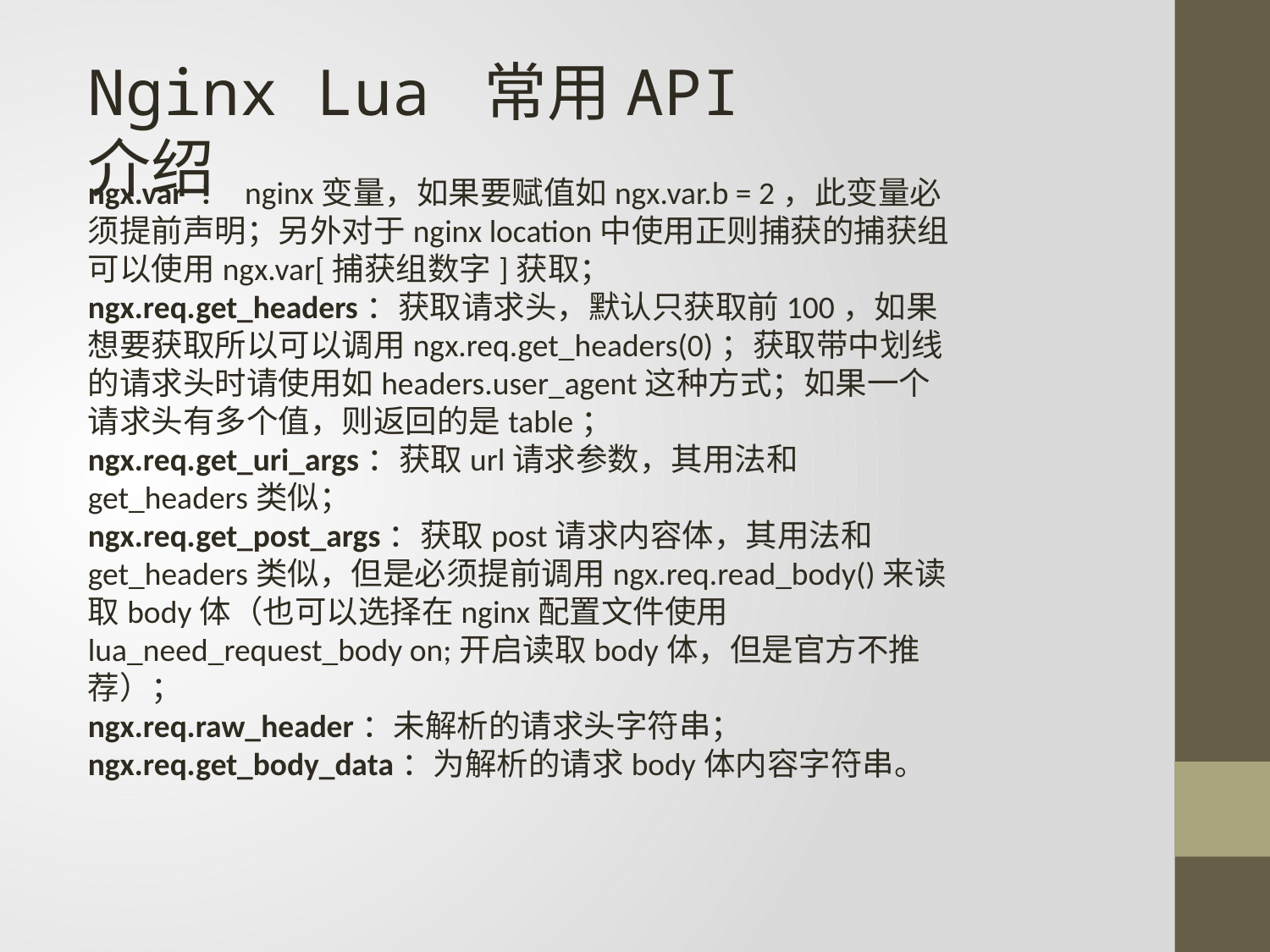

Nginx Lua 常用API介绍
ngx.var ： nginx变量，如果要赋值如ngx.var.b = 2，此变量必须提前声明；另外对于nginx location中使用正则捕获的捕获组可以使用ngx.var[捕获组数字]获取；
ngx.req.get_headers：获取请求头，默认只获取前100，如果想要获取所以可以调用ngx.req.get_headers(0)；获取带中划线的请求头时请使用如headers.user_agent这种方式；如果一个请求头有多个值，则返回的是table；
ngx.req.get_uri_args：获取url请求参数，其用法和get_headers类似；
ngx.req.get_post_args：获取post请求内容体，其用法和get_headers类似，但是必须提前调用ngx.req.read_body()来读取body体（也可以选择在nginx配置文件使用lua_need_request_body on;开启读取body体，但是官方不推荐）；
ngx.req.raw_header：未解析的请求头字符串；
ngx.req.get_body_data：为解析的请求body体内容字符串。